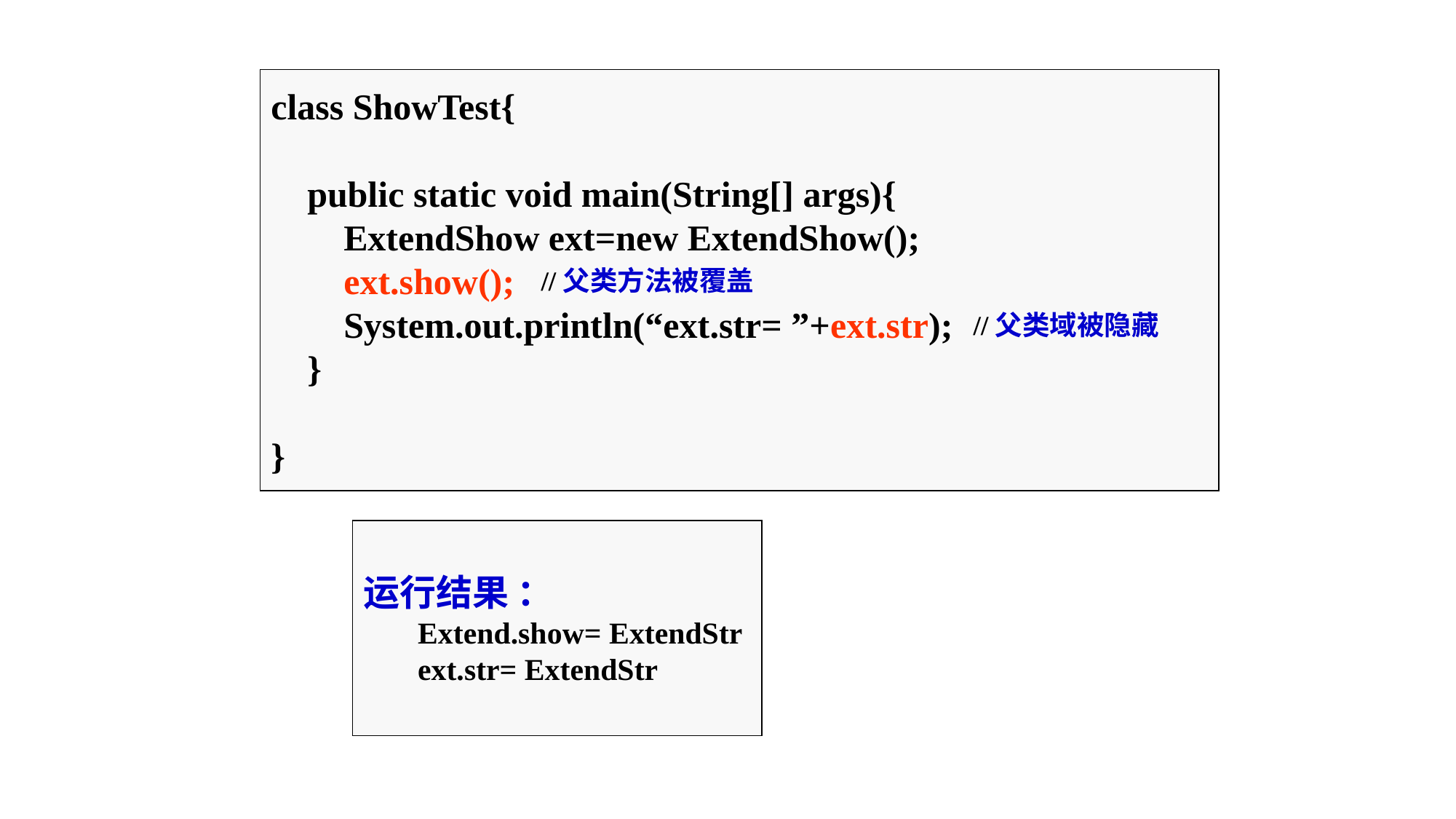

class ShowTest{

    public static void main(String[] args){
        ExtendShow ext=new ExtendShow();
        ext.show();
        System.out.println(“ext.str= ”+ext.str);
    }

}
//父类方法被覆盖
//父类域被隐藏
运行结果 ：
Extend.show= ExtendStr
ext.str= ExtendStr
40